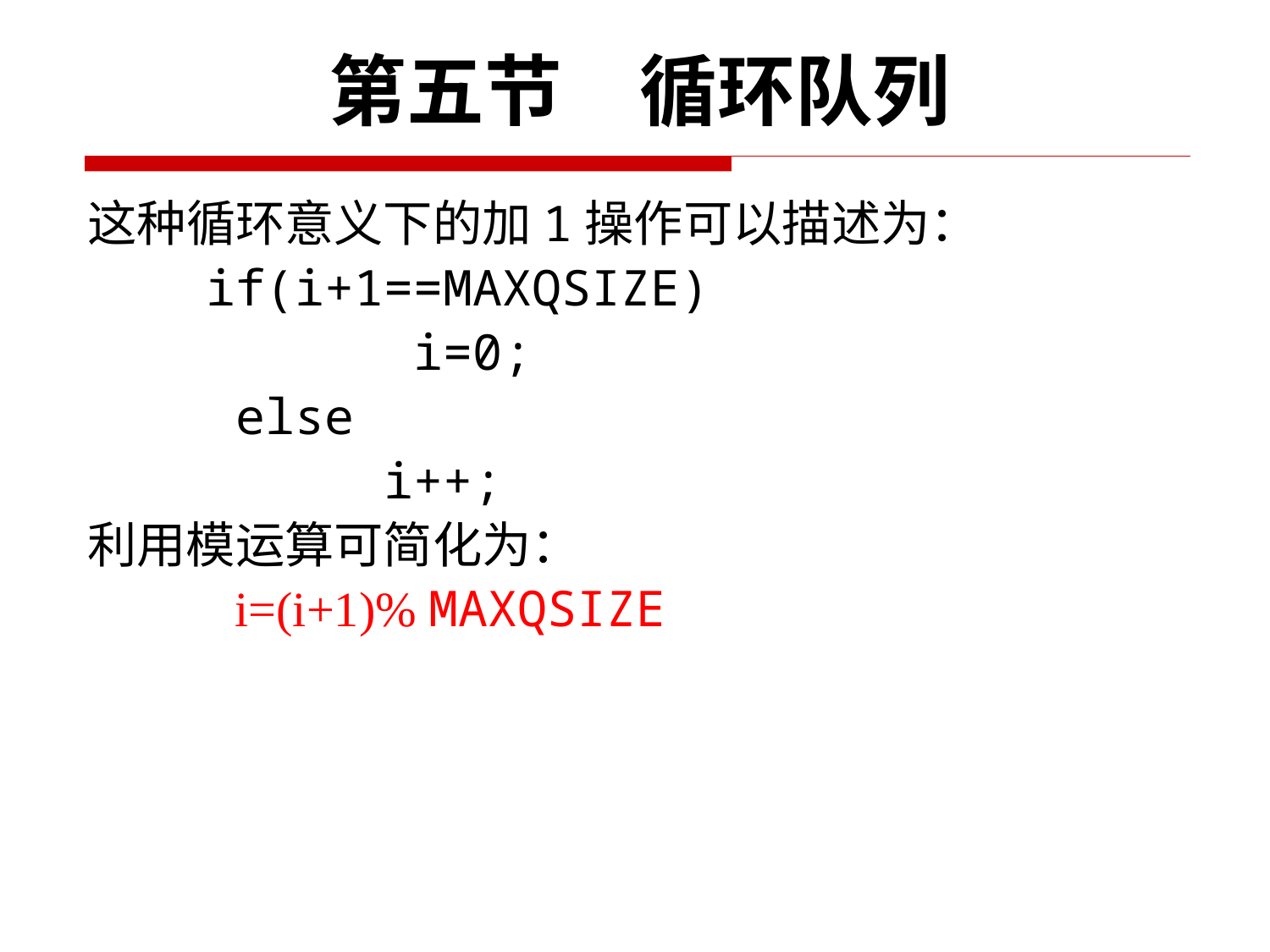

第五节　循环队列
这种循环意义下的加1操作可以描述为：
    if(i+1==MAXQSIZE)
           i=0;
     else
          i++;
利用模运算可简化为：
            i=(i+1)% MAXQSIZE